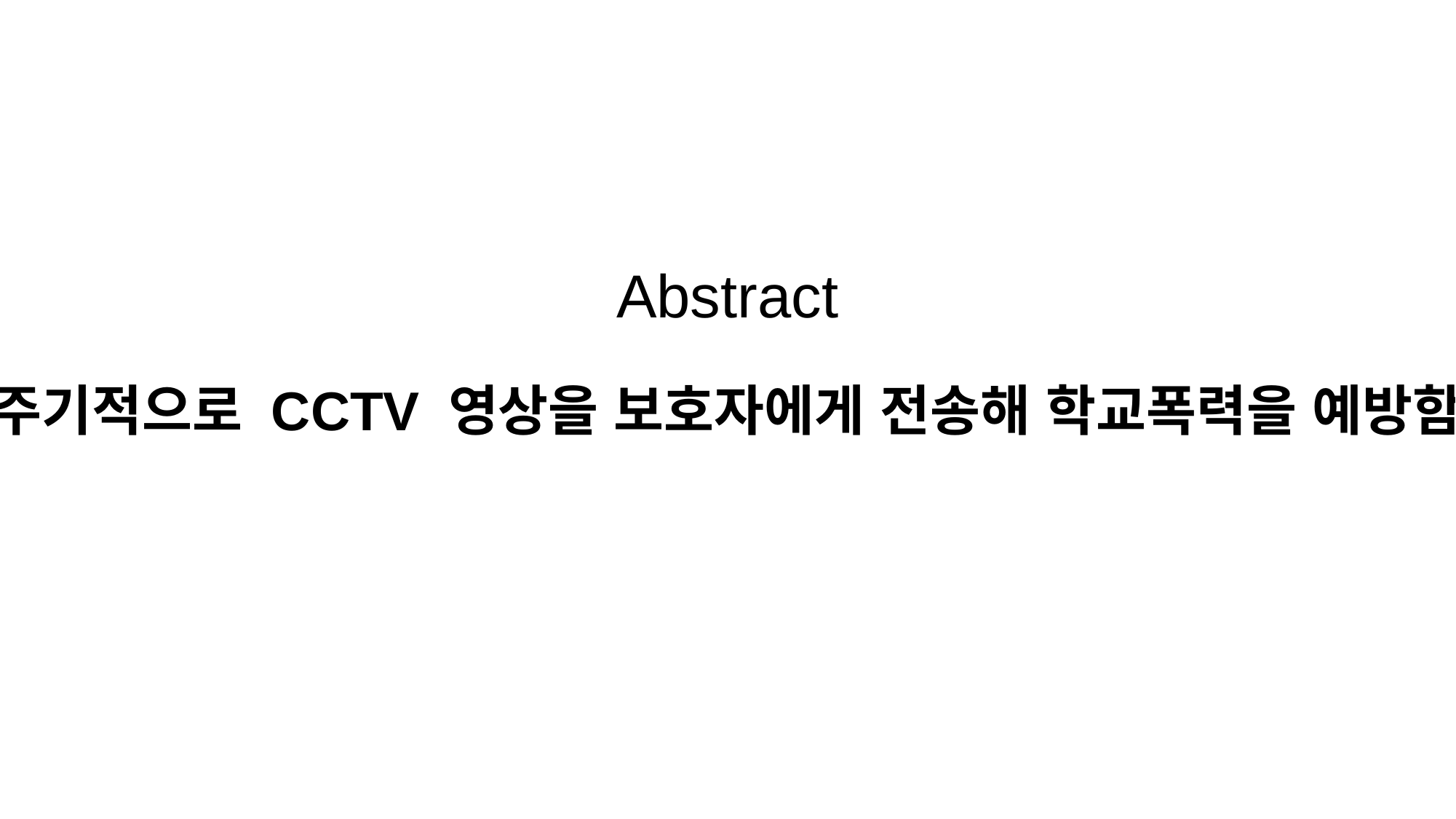

Abstract
주기적으로 CCTV 영상을 보호자에게 전송해 학교폭력을 예방함